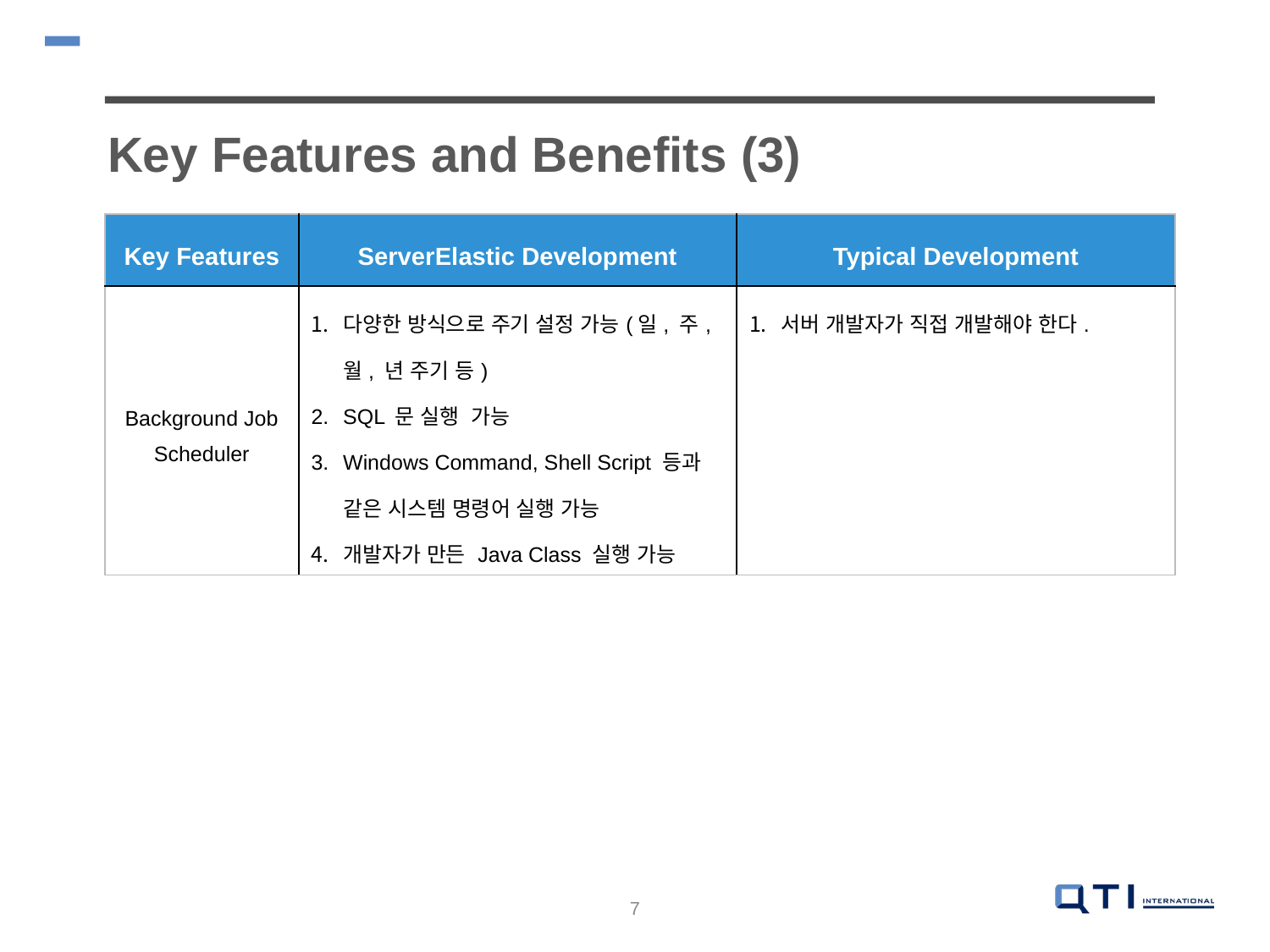

Key Features and Benefits (3)
| Key Features | ServerElastic Development | Typical Development |
| --- | --- | --- |
| Background Job Scheduler | 다양한 방식으로 주기 설정 가능(일, 주, 월, 년 주기 등) SQL 문 실행 가능 Windows Command, Shell Script 등과 같은 시스템 명령어 실행 가능 개발자가 만든 Java Class 실행 가능 | 서버 개발자가 직접 개발해야 한다. |
7